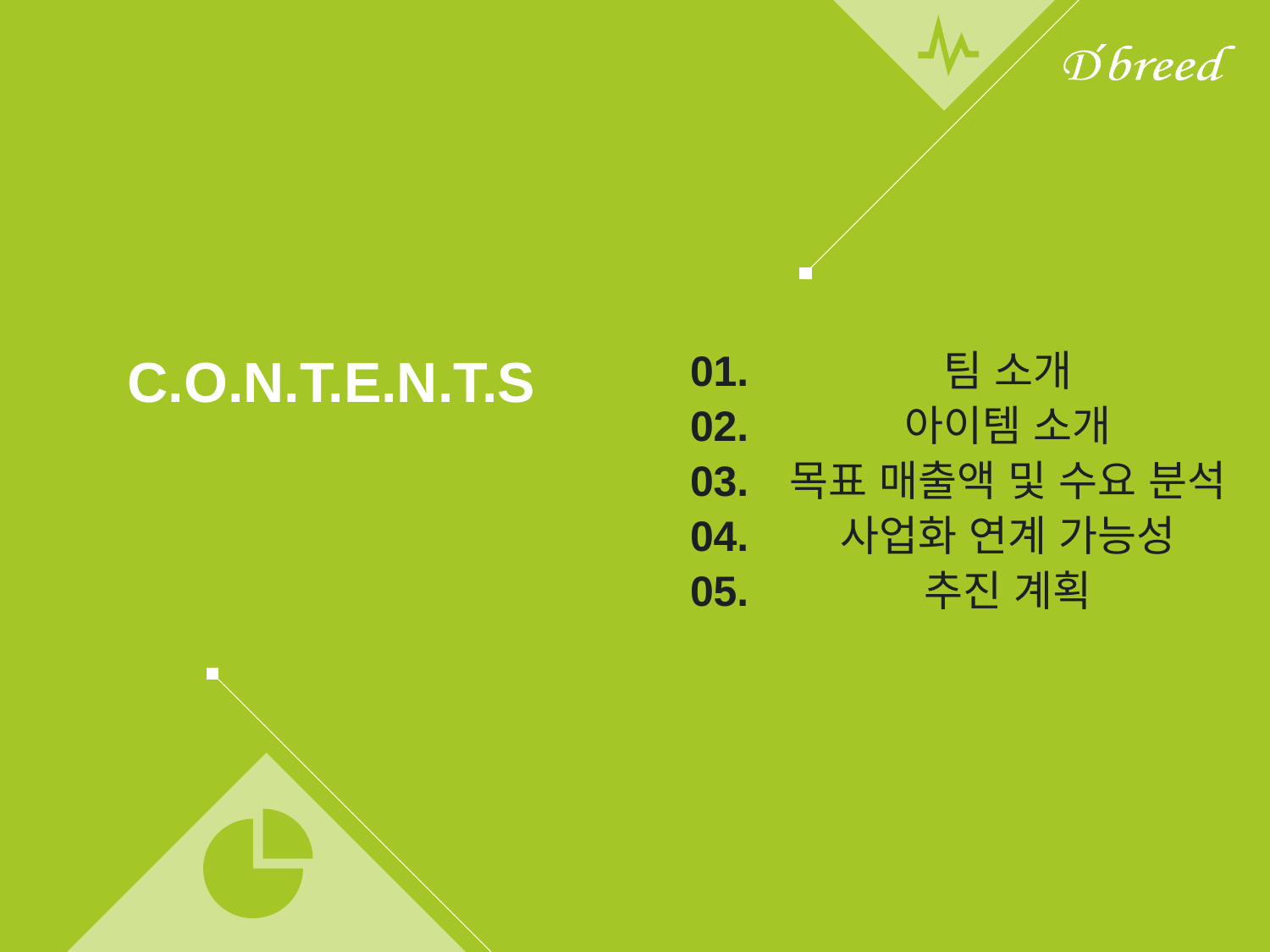

01.
팀 소개
아이템 소개
02.
03.
목표 매출액 및 수요 분석
사업화 연계 가능성
04.
05.
추진 계획

C.O.N.T.E.N.T.S